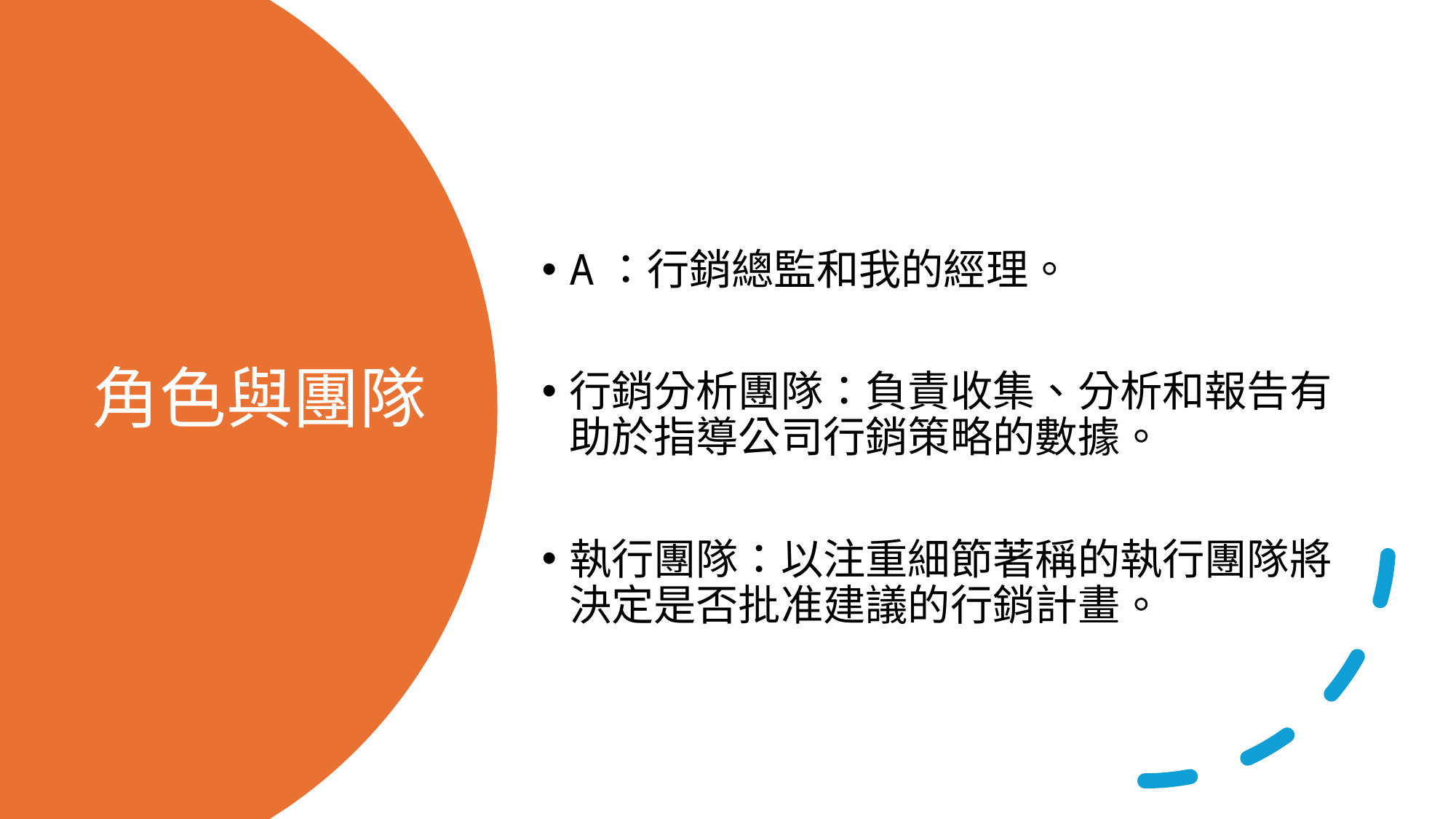

A：行銷總監和我的經理。

行銷分析團隊：負責收集、分析和報告有助於指導公司行銷策略的數據。

執行團隊：以注重細節著稱的執行團隊將決定是否批准建議的行銷計畫。
# 角色與團隊